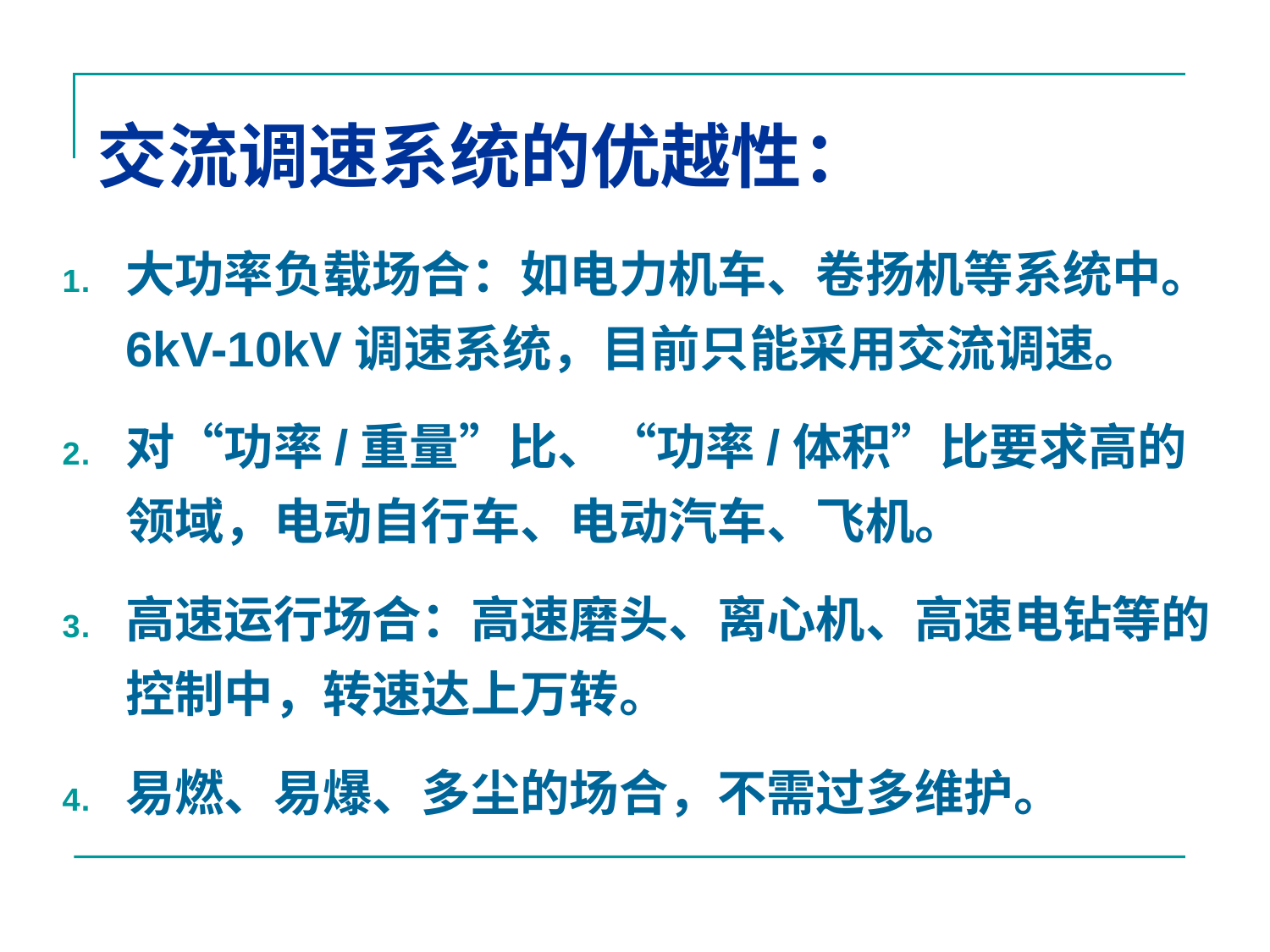

# 交流调速系统的优越性：
大功率负载场合：如电力机车、卷扬机等系统中。6kV-10kV调速系统，目前只能采用交流调速。
对“功率/重量”比、“功率/体积”比要求高的领域，电动自行车、电动汽车、飞机。
高速运行场合：高速磨头、离心机、高速电钻等的控制中，转速达上万转。
易燃、易爆、多尘的场合，不需过多维护。